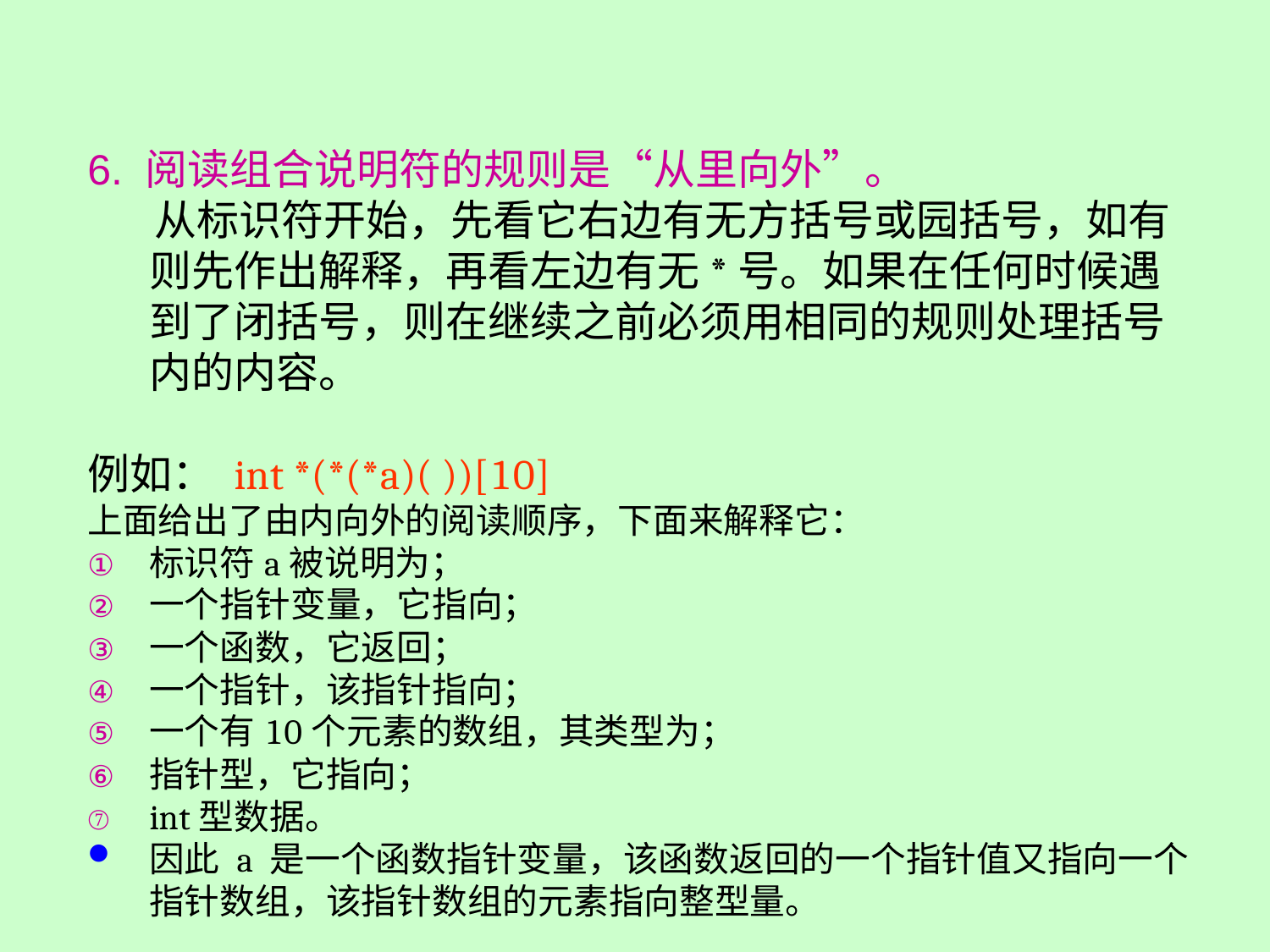

#
6. 阅读组合说明符的规则是“从里向外”。
      从标识符开始，先看它右边有无方括号或园括号，如有则先作出解释，再看左边有无*号。如果在任何时候遇到了闭括号，则在继续之前必须用相同的规则处理括号内的内容。

例如： int *(*(*a)( ))[10]
上面给出了由内向外的阅读顺序，下面来解释它：
标识符a被说明为；
一个指针变量，它指向；
一个函数，它返回；
一个指针，该指针指向；
一个有10个元素的数组，其类型为；
指针型，它指向；
int型数据。
因此 a 是一个函数指针变量，该函数返回的一个指针值又指向一个指针数组，该指针数组的元素指向整型量。
63